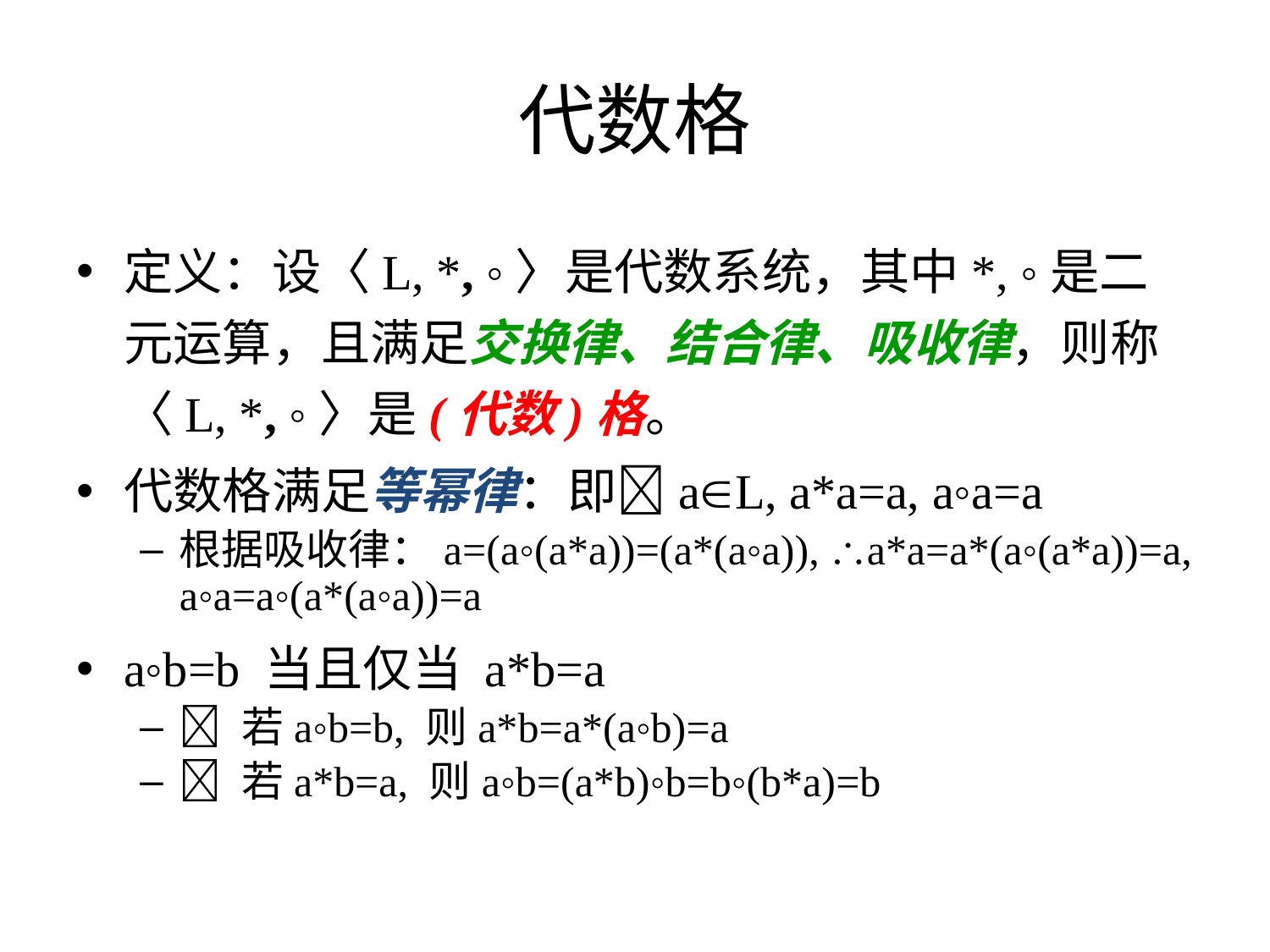

# 代数格
定义：设〈L, *, ◦〉是代数系统，其中*, ◦是二元运算，且满足交换律、结合律、吸收律，则称〈L, *, ◦〉是(代数)格。
代数格满足等幂律：即∀a∈L, a*a=a, a◦a=a
根据吸收律：a=(a◦(a*a))=(a*(a◦a)), ∴a*a=a*(a◦(a*a))=a, a◦a=a◦(a*(a◦a))=a
a◦b=b 当且仅当 a*b=a
⇒ 若a◦b=b, 则a*b=a*(a◦b)=a
⇐ 若a*b=a, 则a◦b=(a*b)◦b=b◦(b*a)=b